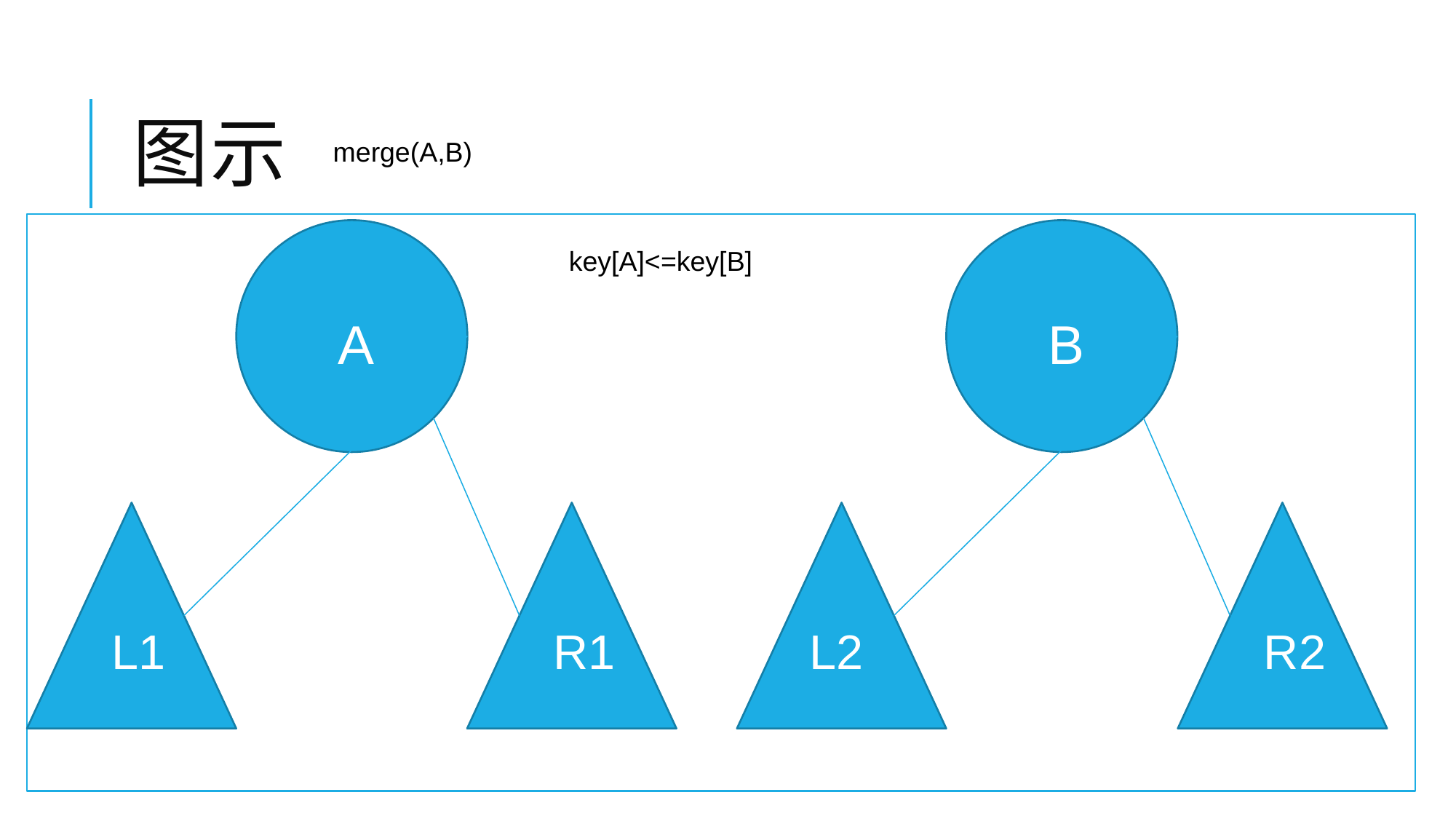

# 图示
merge(A,B)

key[A]<=key[B]
A
B

R2
L2
R1
L1